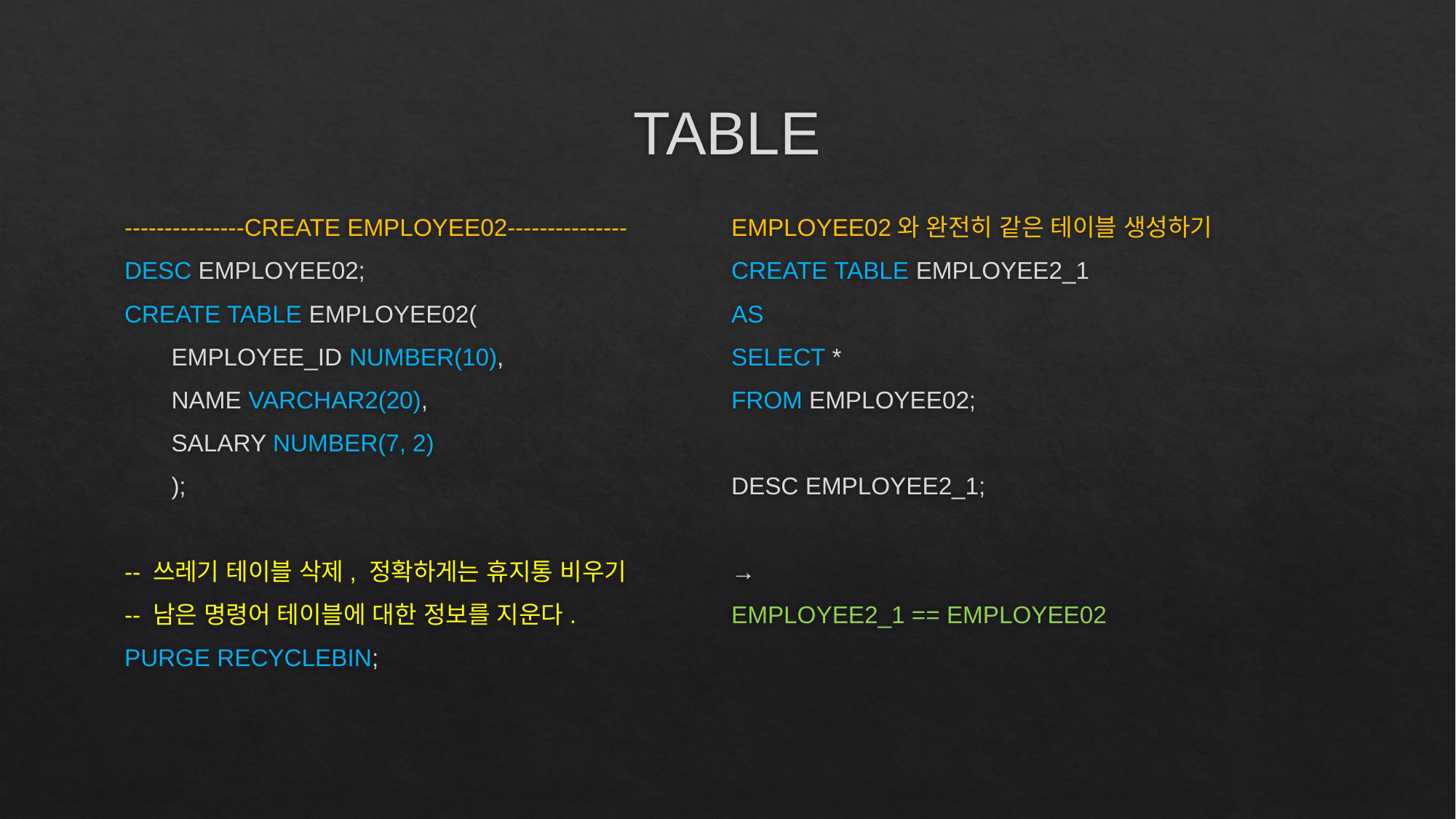

# TABLE
---------------CREATE EMPLOYEE02---------------
DESC EMPLOYEE02;
CREATE TABLE EMPLOYEE02(
       EMPLOYEE_ID NUMBER(10),
       NAME VARCHAR2(20),
       SALARY NUMBER(7, 2)
       );

-- 쓰레기 테이블 삭제, 정확하게는 휴지통 비우기
-- 남은 명령어 테이블에 대한 정보를 지운다.
PURGE RECYCLEBIN;
EMPLOYEE02와 완전히 같은 테이블 생성하기
CREATE TABLE EMPLOYEE2_1
AS
SELECT *
FROM EMPLOYEE02;

DESC EMPLOYEE2_1;

→
EMPLOYEE2_1 == EMPLOYEE02